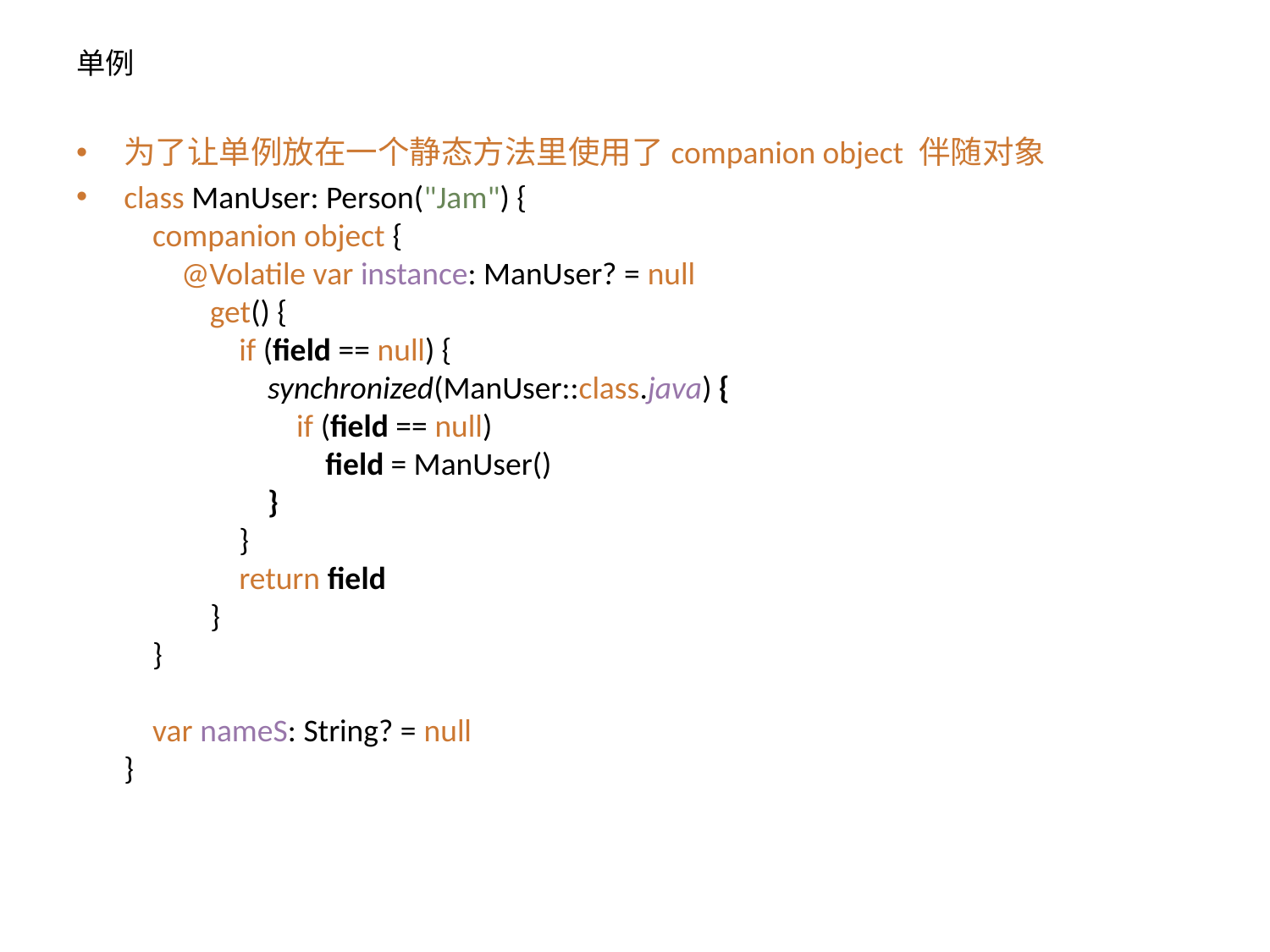

# 单例
为了让单例放在一个静态方法里使用了companion object 伴随对象
class ManUser: Person("Jam") {
    companion object {
        @Volatile var instance: ManUser? = null
            get() {
                if (field == null) {
                    synchronized(ManUser::class.java) {
                        if (field == null)
                            field = ManUser()
                    }
                }
                return field
            }
    }
    var nameS: String? = null
}